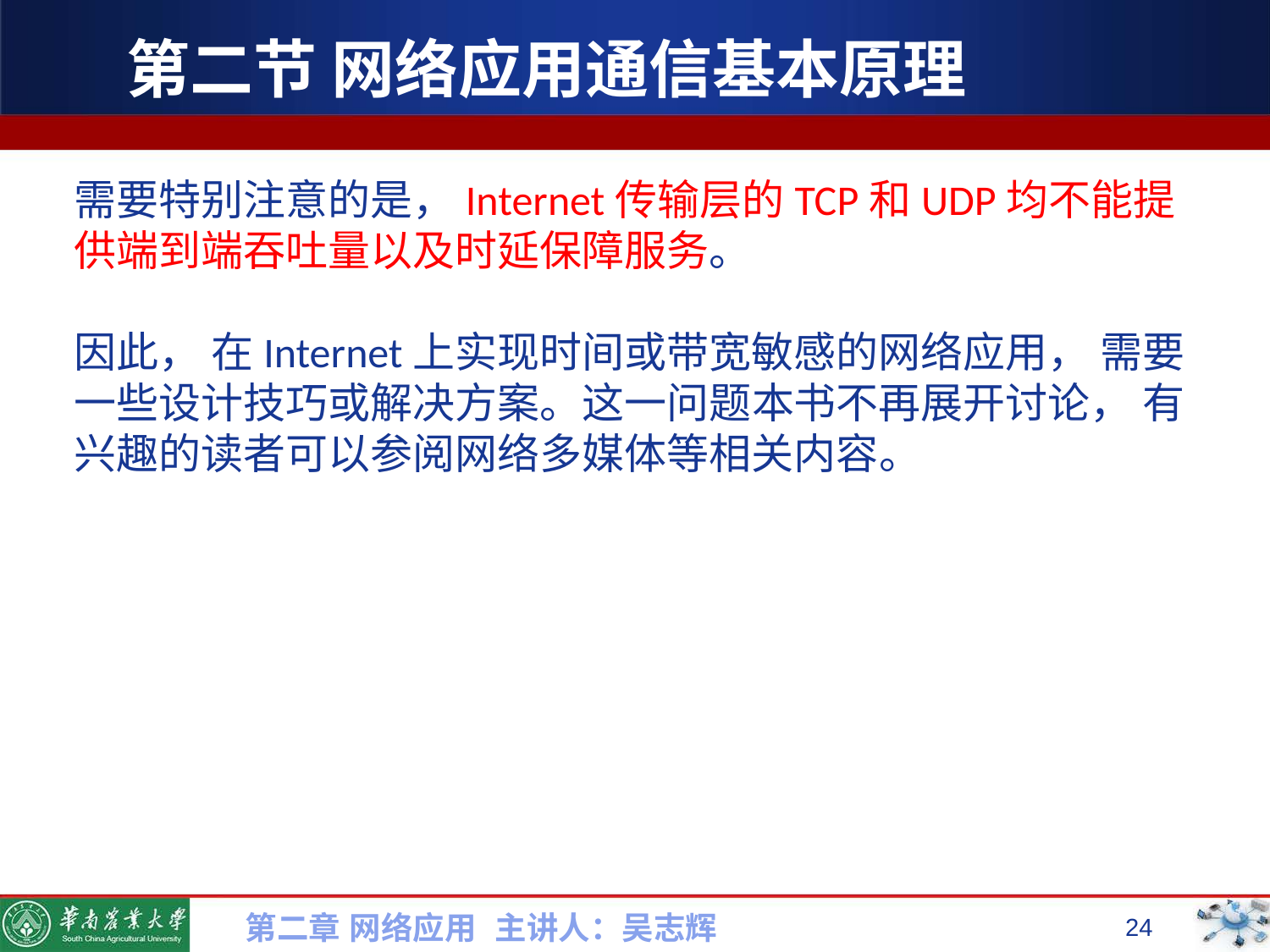

# 第二节 网络应用通信基本原理
需要特别注意的是，Internet传输层的TCP和UDP均不能提供端到端吞吐量以及时延保障服务。

因此， 在Internet上实现时间或带宽敏感的网络应用， 需要一些设计技巧或解决方案。这一问题本书不再展开讨论， 有兴趣的读者可以参阅网络多媒体等相关内容。
第二章 网络应用  主讲人：吴志辉
24